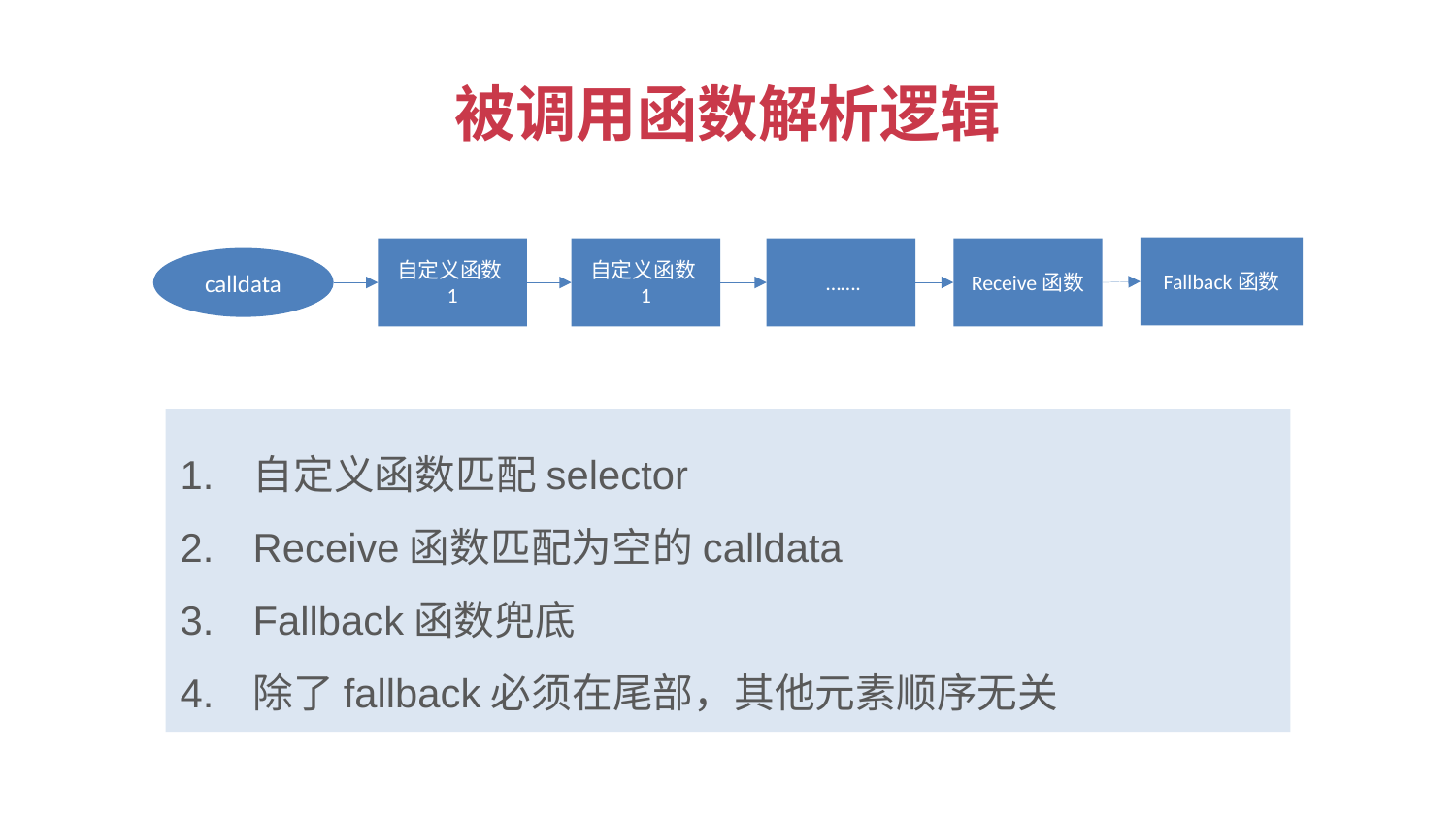

被调用函数解析逻辑
Fallback函数
Receive函数
 …….
自定义函数1
自定义函数1
calldata
自定义函数匹配selector
Receive函数匹配为空的calldata
Fallback函数兜底
除了fallback必须在尾部，其他元素顺序无关